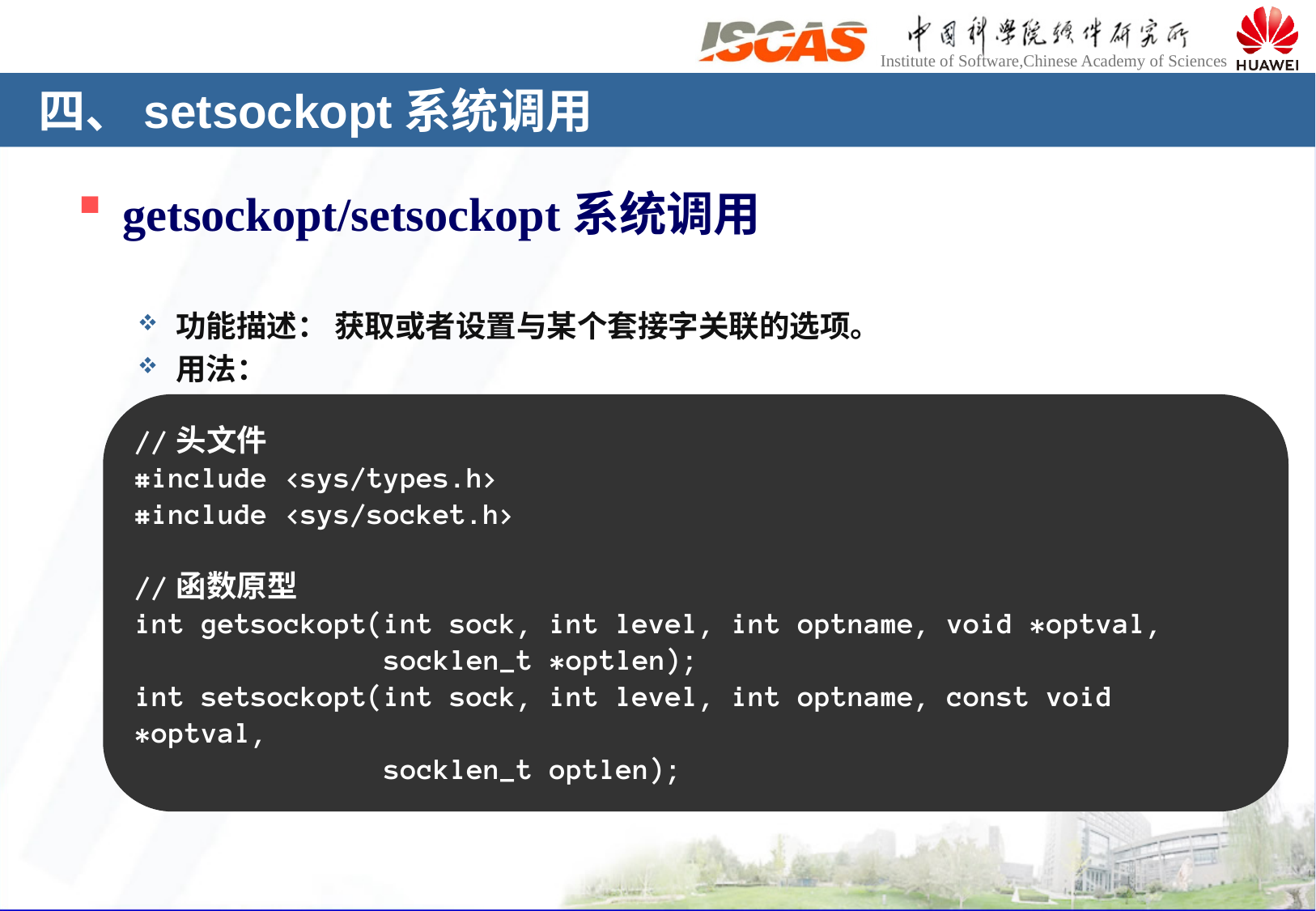

# 四、setsockopt系统调用
getsockopt/setsockopt系统调用

功能描述： 获取或者设置与某个套接字关联的选项。
用法：
//头文件
#include <sys/types.h>
#include <sys/socket.h>

//函数原型
int getsockopt(int sock, int level, int optname, void *optval,
               socklen_t *optlen);
int setsockopt(int sock, int level, int optname, const void *optval,
               socklen_t optlen);